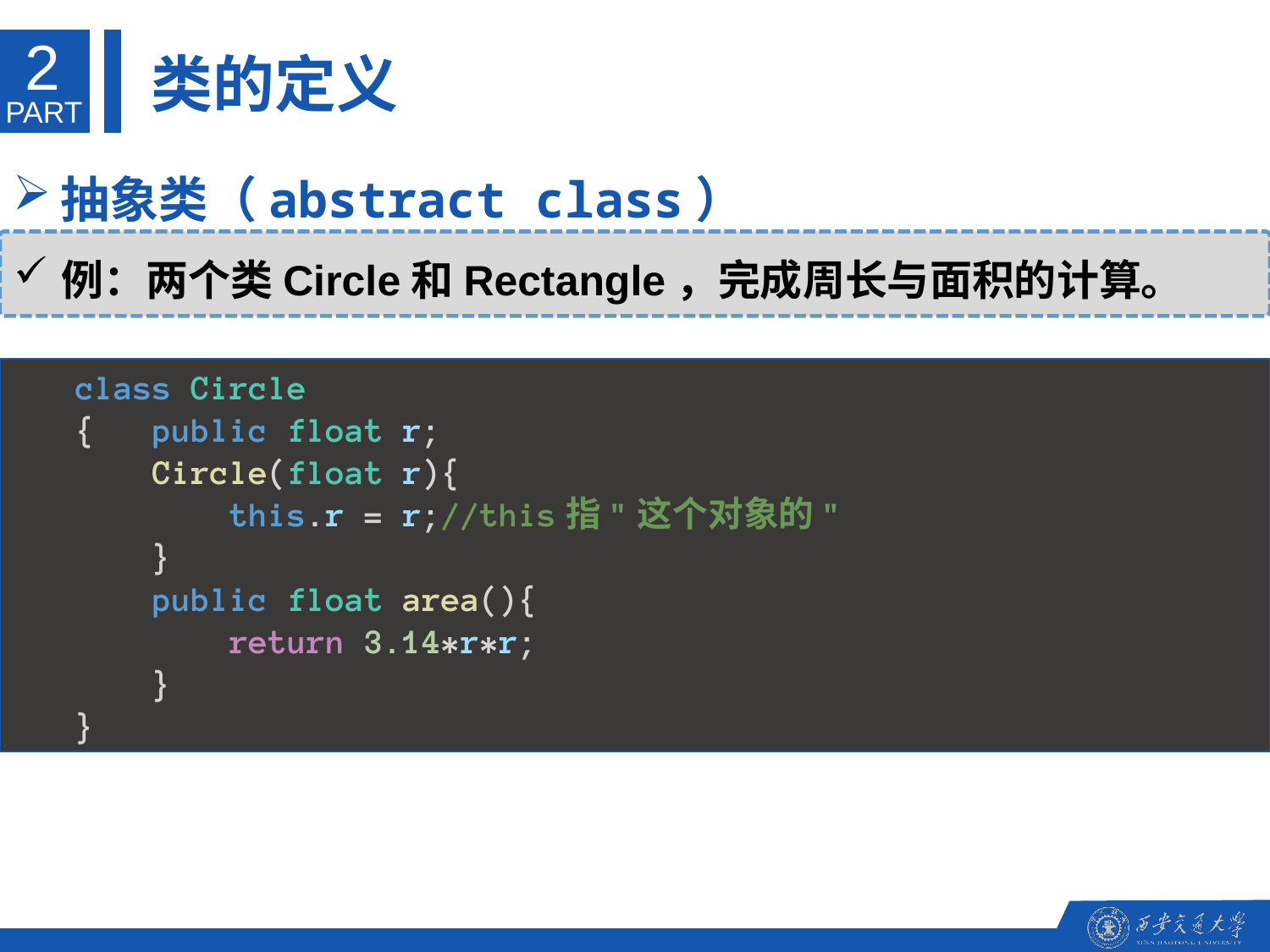

2
类的定义
PART
抽象类（abstract class）

例：两个类Circle和Rectangle，完成周长与面积的计算。
class Circle
{   public float r;
    Circle(float r){
        this.r = r;//this指"这个对象的"
    }
    public float area(){
        return 3.14*r*r;
    }
}